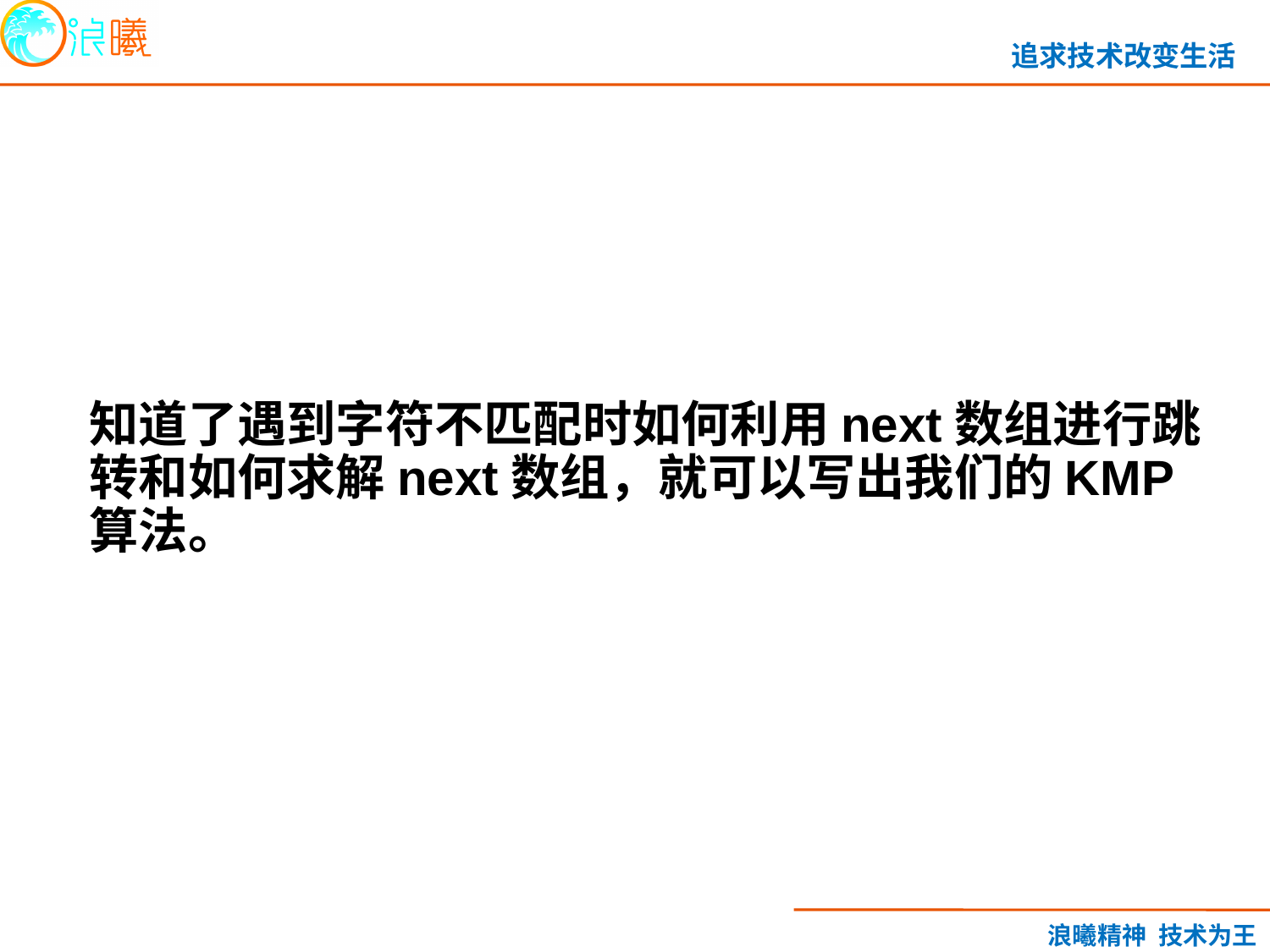

知道了遇到字符不匹配时如何利用next数组进行跳转和如何求解next数组，就可以写出我们的KMP算法。